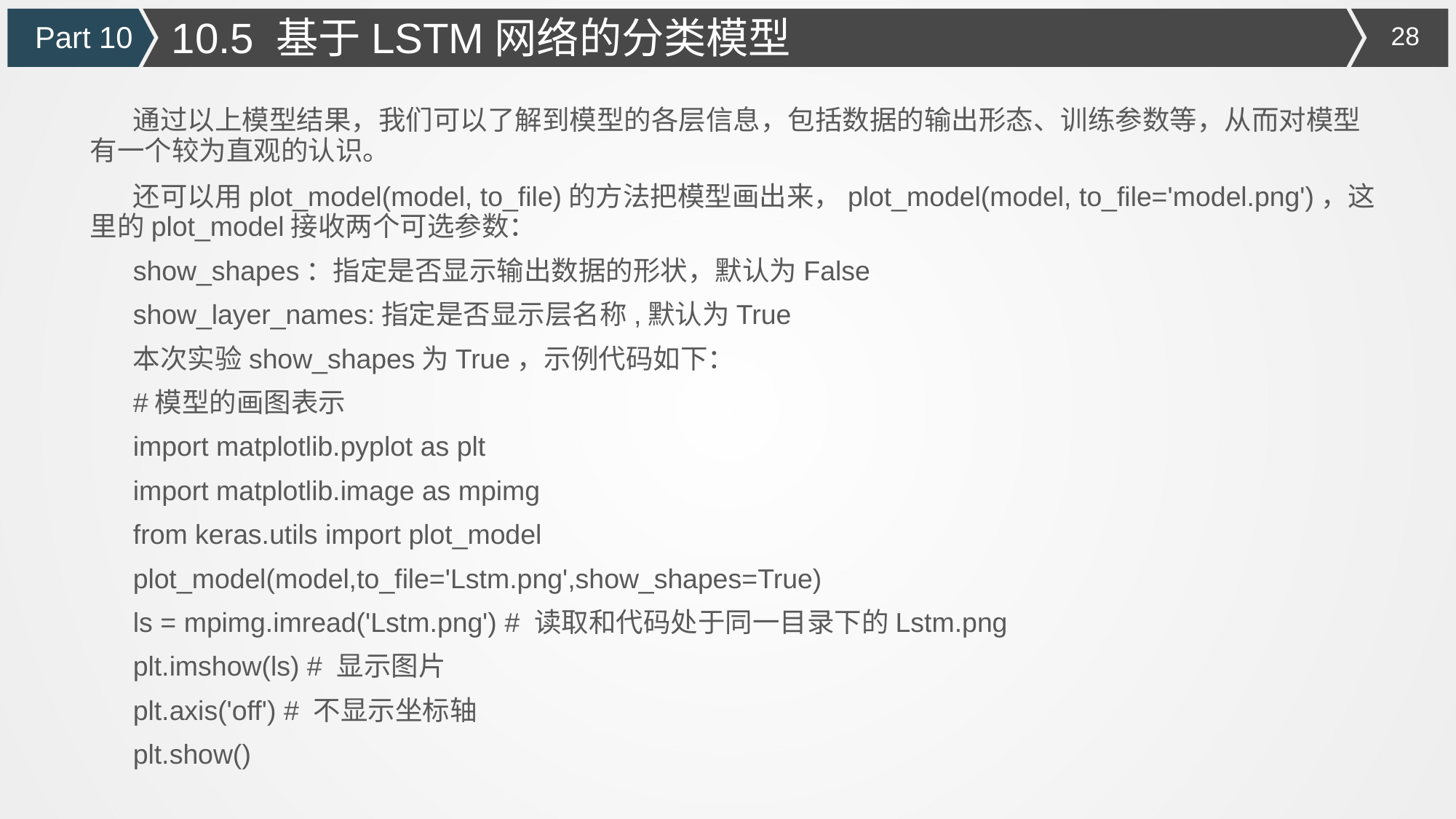

10.5 基于LSTM网络的分类模型
Part 10
通过以上模型结果，我们可以了解到模型的各层信息，包括数据的输出形态、训练参数等，从而对模型有一个较为直观的认识。
还可以用plot_model(model, to_file)的方法把模型画出来，plot_model(model, to_file='model.png')，这里的plot_model接收两个可选参数：
show_shapes：指定是否显示输出数据的形状，默认为False
show_layer_names:指定是否显示层名称,默认为True
本次实验show_shapes为True，示例代码如下：
#模型的画图表示
import matplotlib.pyplot as plt
import matplotlib.image as mpimg
from keras.utils import plot_model
plot_model(model,to_file='Lstm.png',show_shapes=True)
ls = mpimg.imread('Lstm.png') # 读取和代码处于同一目录下的Lstm.png
plt.imshow(ls) # 显示图片
plt.axis('off') # 不显示坐标轴
plt.show()